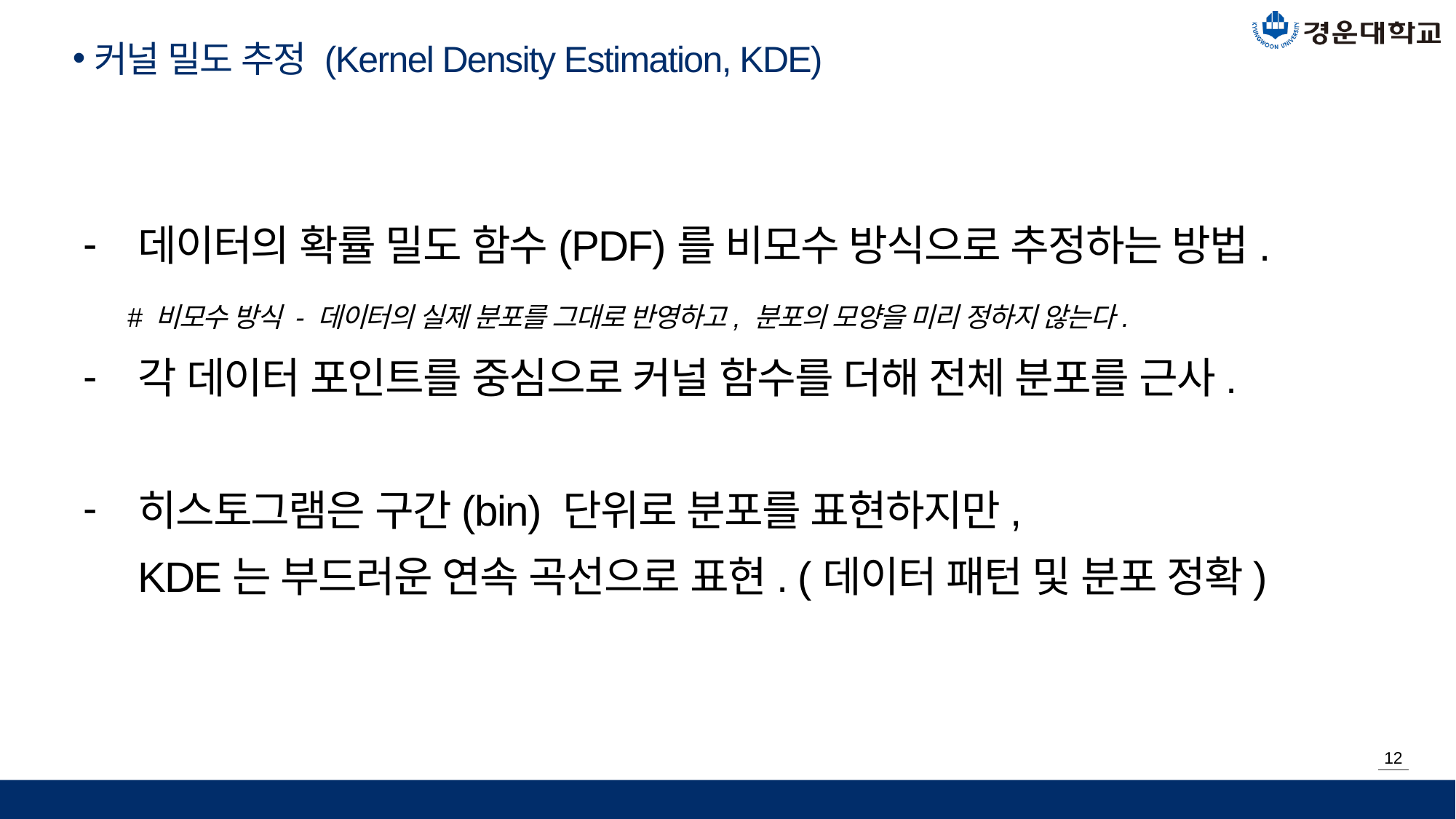

커널 밀도 추정 (Kernel Density Estimation, KDE)

데이터의 확률 밀도 함수(PDF)를 비모수 방식으로 추정하는 방법.
    # 비모수 방식 - 데이터의 실제 분포를 그대로 반영하고, 분포의 모양을 미리 정하지 않는다.
각 데이터 포인트를 중심으로 커널 함수를 더해 전체 분포를 근사.

히스토그램은 구간(bin) 단위로 분포를 표현하지만,
     KDE는 부드러운 연속 곡선으로 표현. (데이터 패턴 및 분포 정확)